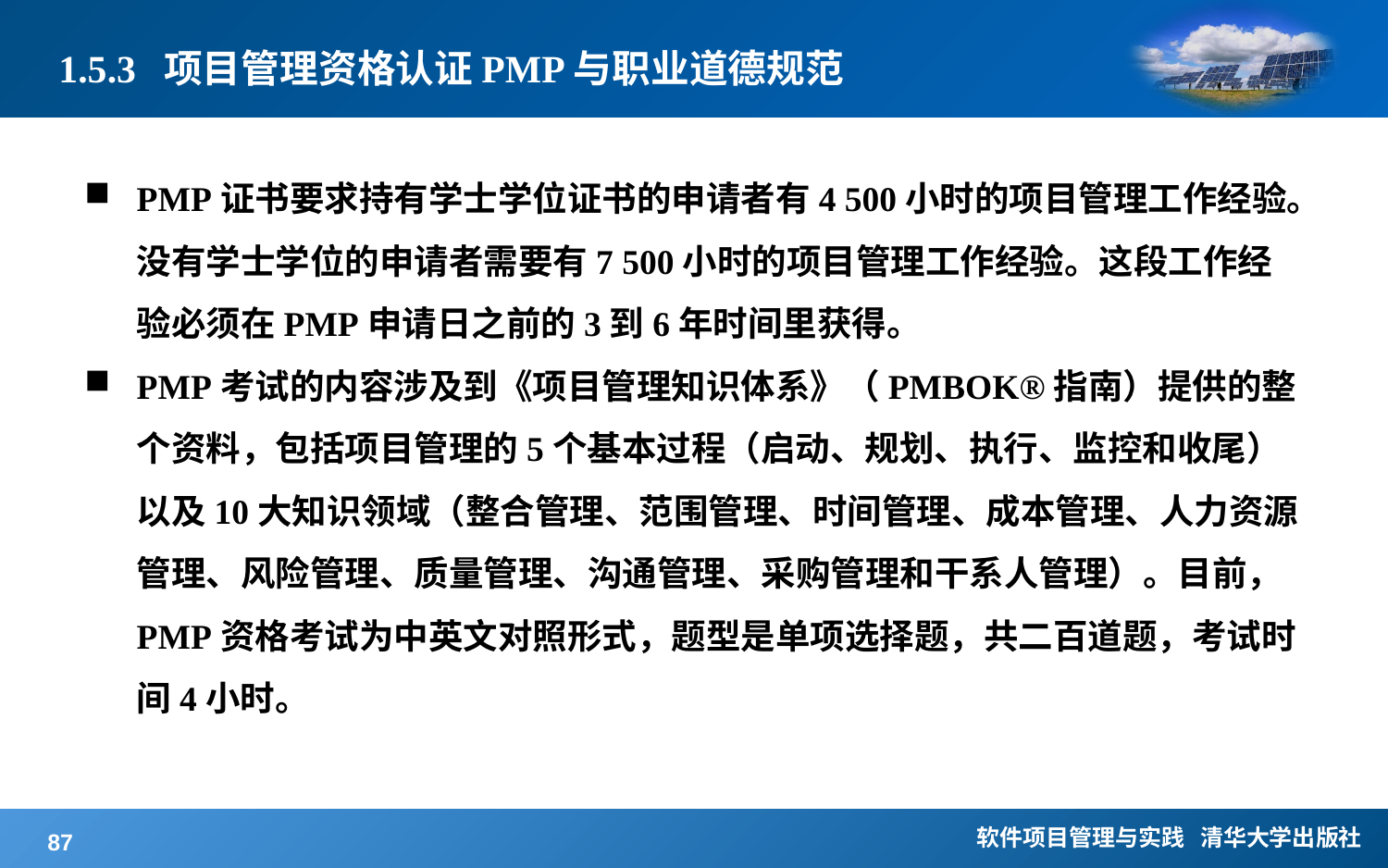

# 1.5.3  项目管理资格认证PMP与职业道德规范
PMP证书要求持有学士学位证书的申请者有4 500小时的项目管理工作经验。没有学士学位的申请者需要有7 500小时的项目管理工作经验。这段工作经验必须在PMP申请日之前的3到6年时间里获得。
PMP考试的内容涉及到《项目管理知识体系》（PMBOK®指南）提供的整个资料，包括项目管理的5个基本过程（启动、规划、执行、监控和收尾）以及10大知识领域（整合管理、范围管理、时间管理、成本管理、人力资源管理、风险管理、质量管理、沟通管理、采购管理和干系人管理）。目前，PMP资格考试为中英文对照形式，题型是单项选择题，共二百道题，考试时间4小时。